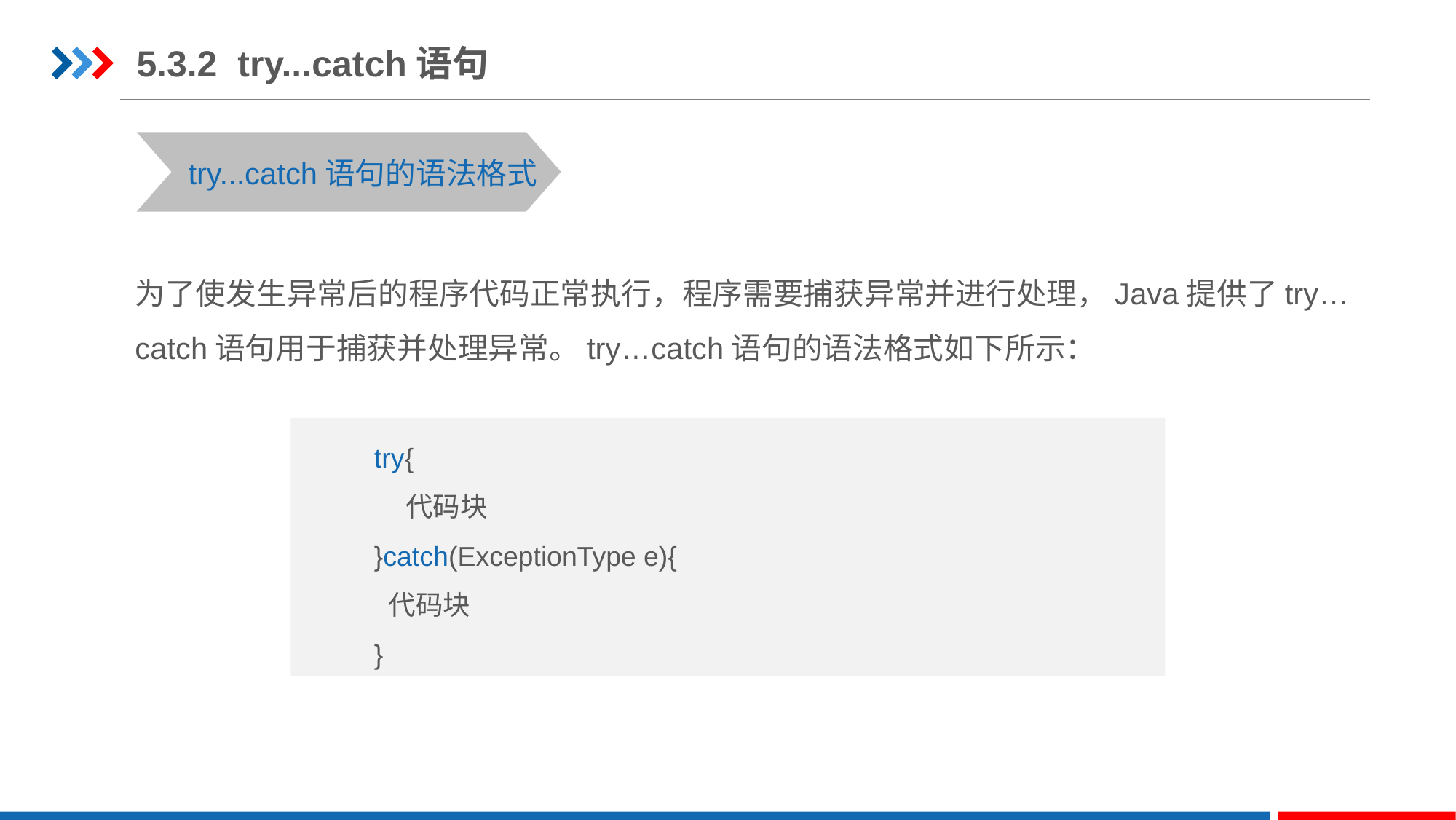

5.3.2  try...catch语句

try...catch语句的语法格式
为了使发生异常后的程序代码正常执行，程序需要捕获异常并进行处理，Java提供了try…catch语句用于捕获并处理异常。try…catch语句的语法格式如下所示：
try{
    代码块
}catch(ExceptionType e){
             代码块
}